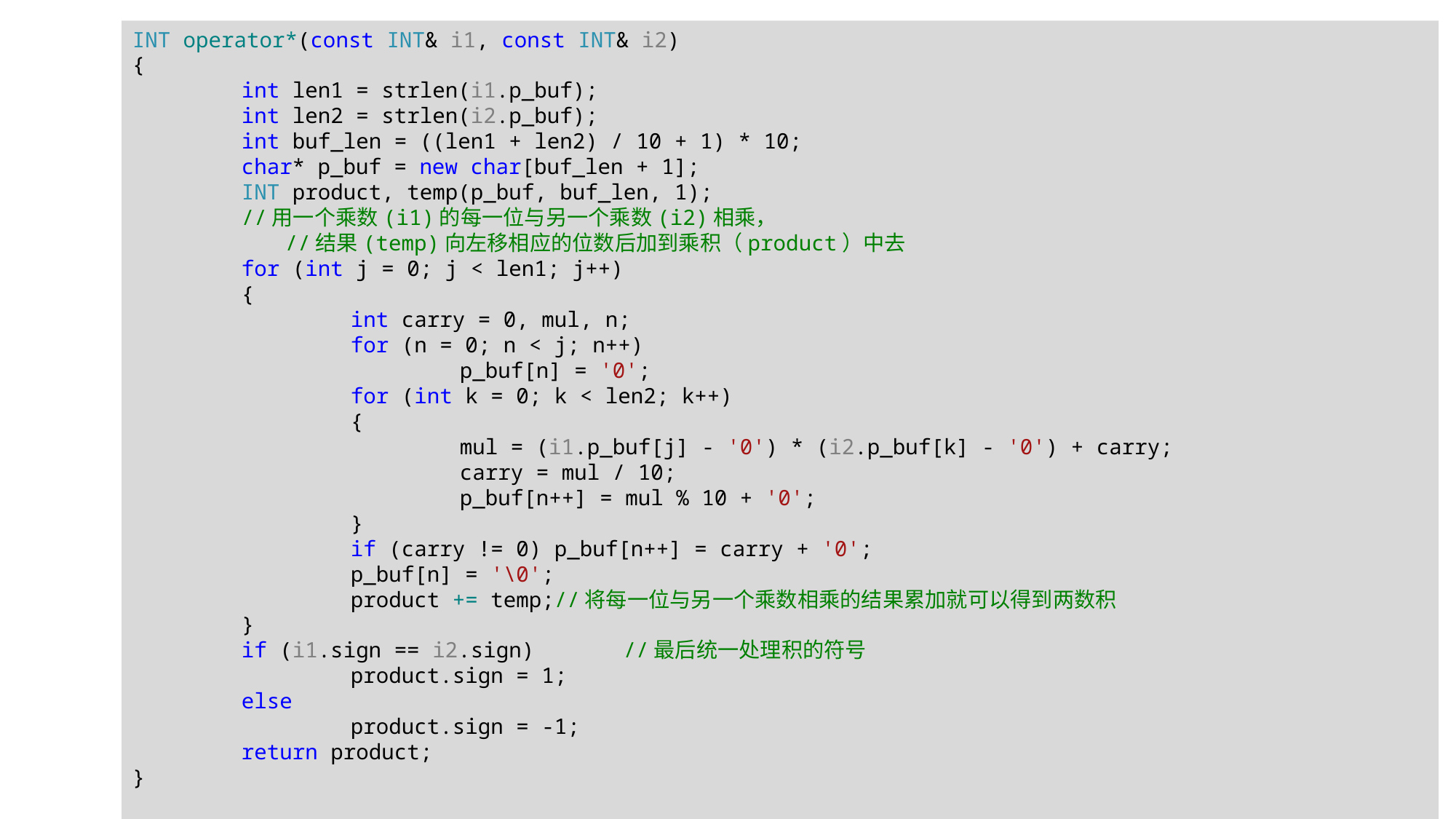

INT operator*(const INT& i1, const INT& i2)
{
	int len1 = strlen(i1.p_buf);
	int len2 = strlen(i2.p_buf);
	int buf_len = ((len1 + len2) / 10 + 1) * 10;
	char* p_buf = new char[buf_len + 1];
	INT product, temp(p_buf, buf_len, 1);
	//用一个乘数(i1)的每一位与另一个乘数(i2)相乘，
            //结果(temp)向左移相应的位数后加到乘积（product）中去
	for (int j = 0; j < len1; j++)
	{
		int carry = 0, mul, n;
		for (n = 0; n < j; n++)
			p_buf[n] = '0';
		for (int k = 0; k < len2; k++)
		{
			mul = (i1.p_buf[j] - '0') * (i2.p_buf[k] - '0') + carry;
			carry = mul / 10;
			p_buf[n++] = mul % 10 + '0';
		}
		if (carry != 0) p_buf[n++] = carry + '0';
		p_buf[n] = '\0';
		product += temp;//将每一位与另一个乘数相乘的结果累加就可以得到两数积
	}
	if (i1.sign == i2.sign)       //最后统一处理积的符号
		product.sign = 1;
	else
		product.sign = -1;
	return product;
}